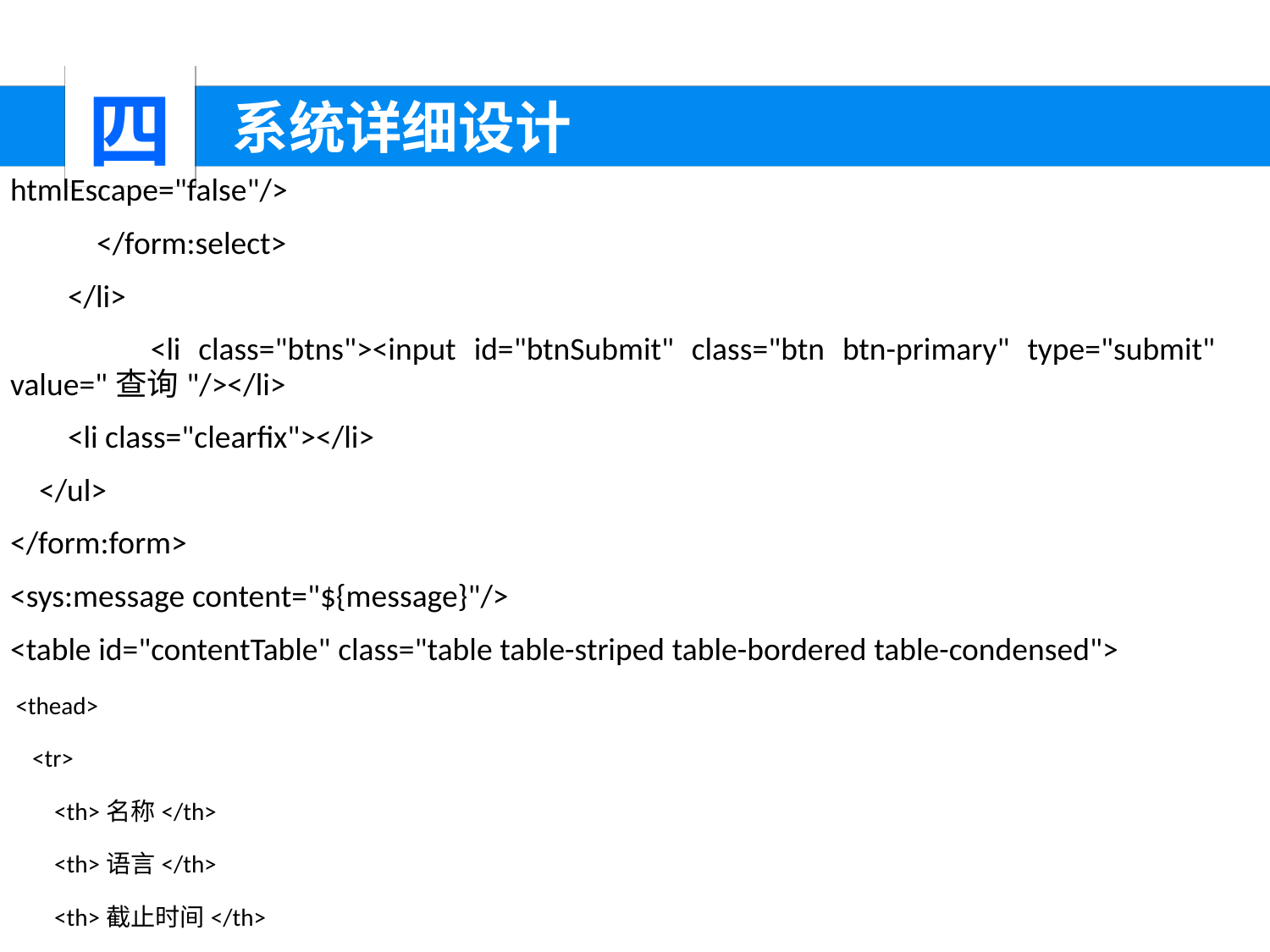

四
                系统详细设计
htmlEscape="false"/>
            </form:select>
        </li>
        <li class="btns"><input id="btnSubmit" class="btn btn-primary" type="submit" value="查询"/></li>
        <li class="clearfix"></li>
    </ul>
</form:form>
<sys:message content="${message}"/>
<table id="contentTable" class="table table-striped table-bordered table-condensed">
 <thead>
    <tr>
        <th>名称</th>
        <th>语言</th>
        <th>截止时间</th>